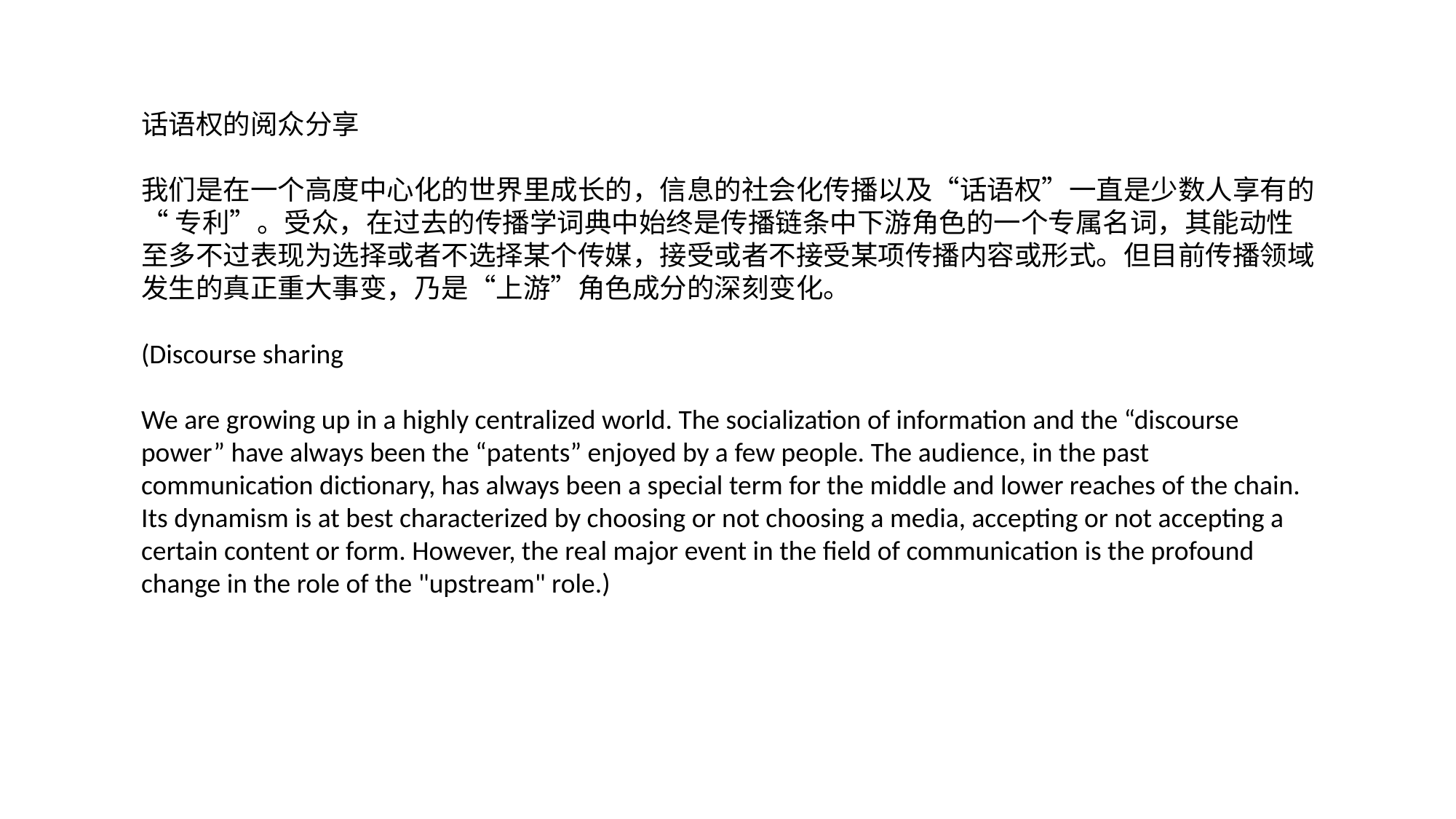

话语权的阅众分享

我们是在一个高度中心化的世界里成长的，信息的社会化传播以及“话语权”一直是少数人享有的
“专利”。受众，在过去的传播学词典中始终是传播链条中下游角色的一个专属名词，其能动性至多不过表现为选择或者不选择某个传媒，接受或者不接受某项传播内容或形式。但目前传播领域发生的真正重大事变，乃是“上游”角色成分的深刻变化。

(Discourse sharing

We are growing up in a highly centralized world. The socialization of information and the “discourse power” have always been the “patents” enjoyed by a few people. The audience, in the past communication dictionary, has always been a special term for the middle and lower reaches of the chain. Its dynamism is at best characterized by choosing or not choosing a media, accepting or not accepting a certain content or form. However, the real major event in the field of communication is the profound change in the role of the "upstream" role.)